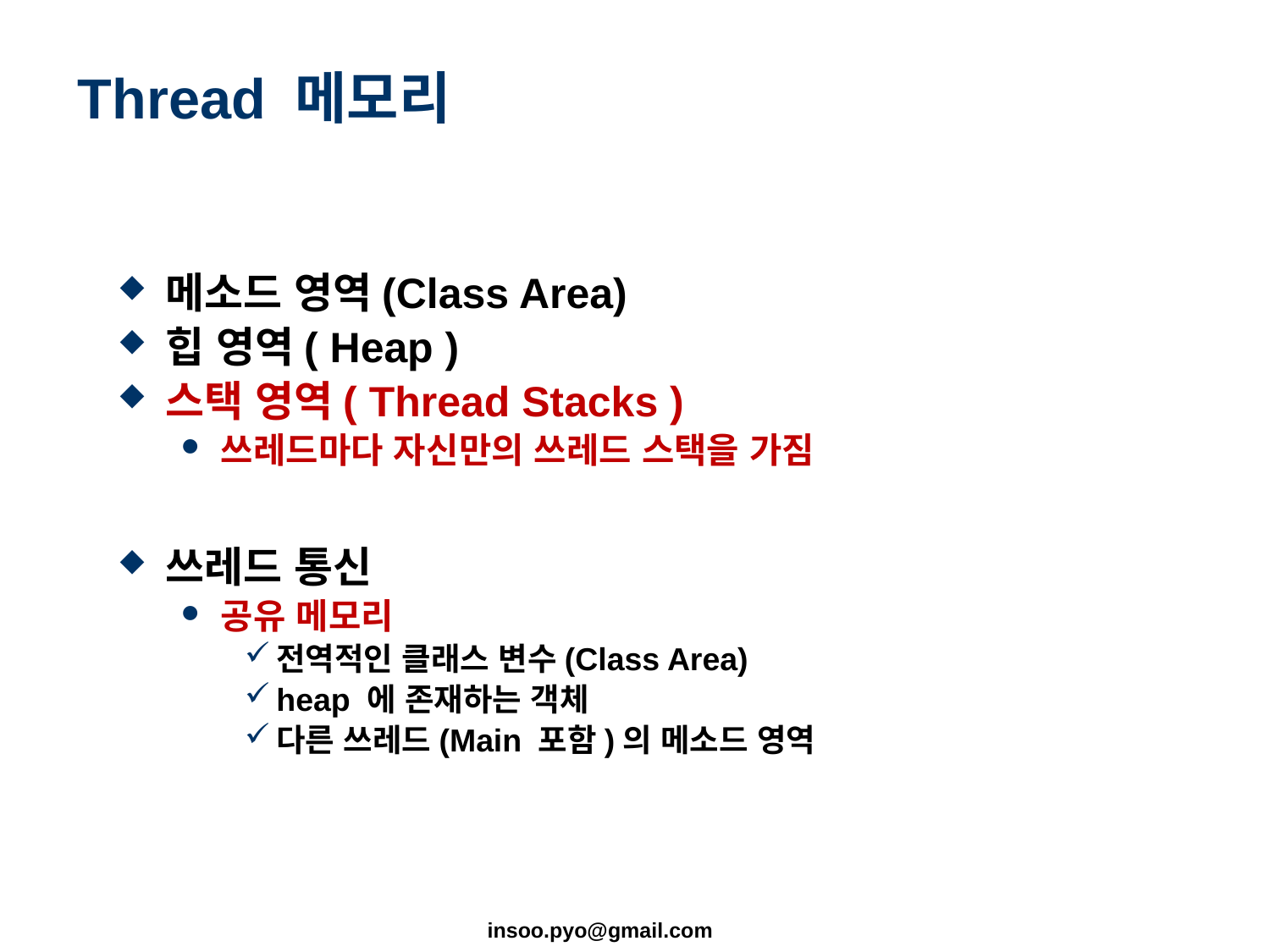

# Thread 메모리

메소드 영역(Class Area)
힙 영역( Heap )
스택 영역( Thread Stacks )
쓰레드마다 자신만의 쓰레드 스택을 가짐

쓰레드 통신
공유 메모리
전역적인 클래스 변수(Class Area)
heap 에 존재하는 객체
다른 쓰레드(Main 포함)의 메소드 영역